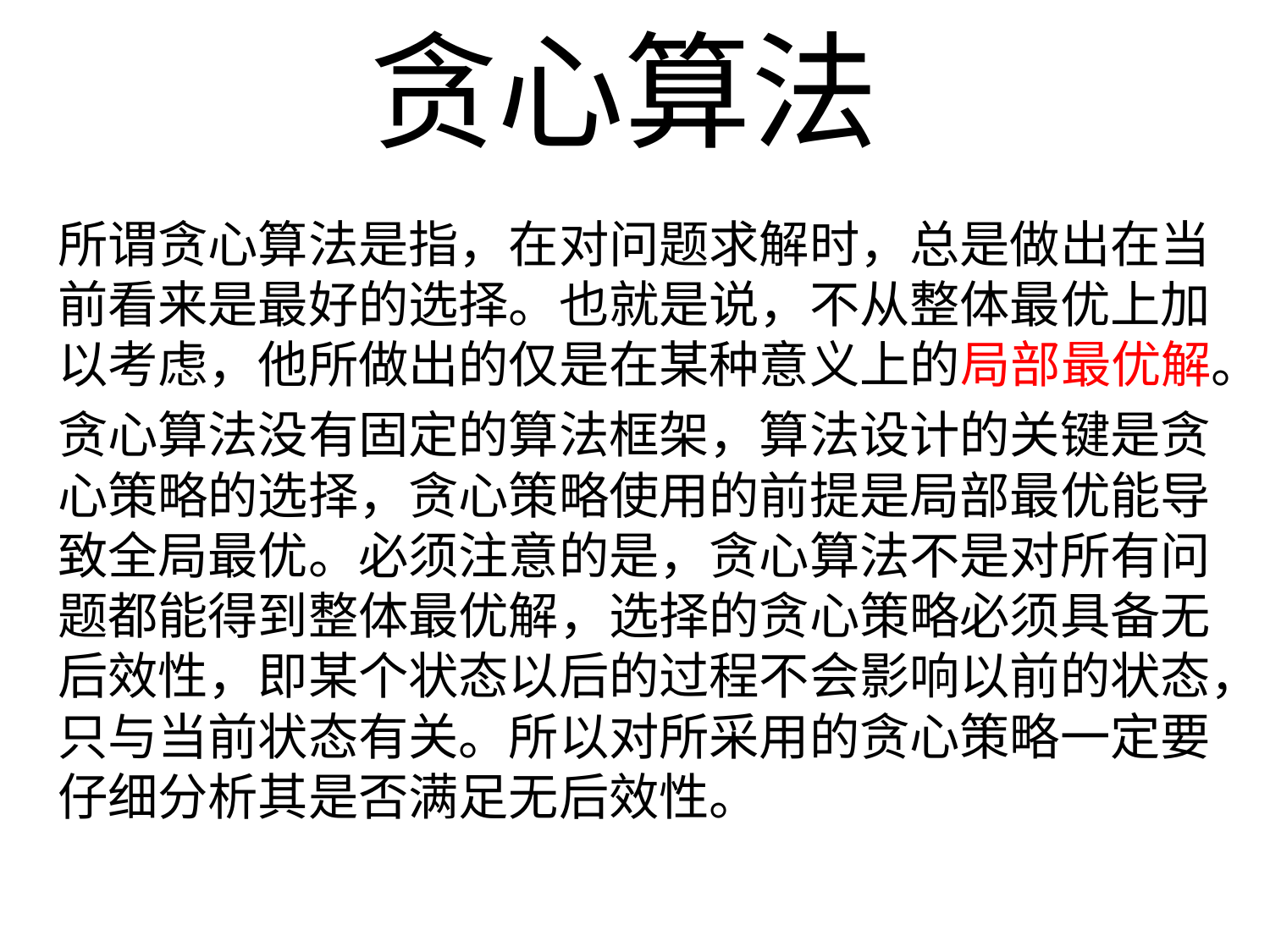

# 贪心算法
所谓贪心算法是指，在对问题求解时，总是做出在当前看来是最好的选择。也就是说，不从整体最优上加以考虑，他所做出的仅是在某种意义上的局部最优解。
贪心算法没有固定的算法框架，算法设计的关键是贪心策略的选择，贪心策略使用的前提是局部最优能导致全局最优。必须注意的是，贪心算法不是对所有问题都能得到整体最优解，选择的贪心策略必须具备无后效性，即某个状态以后的过程不会影响以前的状态，只与当前状态有关。所以对所采用的贪心策略一定要仔细分析其是否满足无后效性。